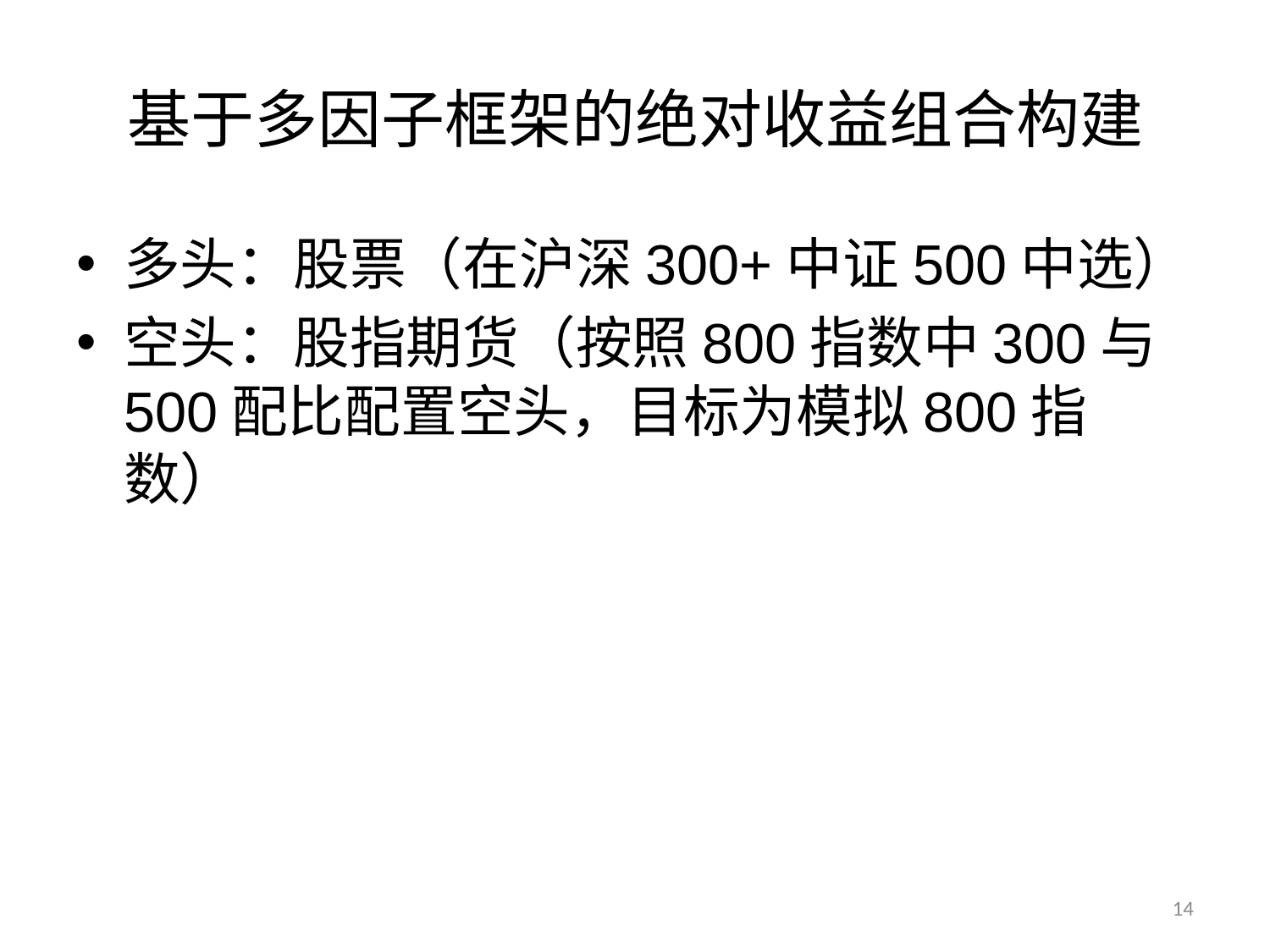

# 基于多因子框架的绝对收益组合构建
多头：股票（在沪深300+中证500中选）
空头：股指期货（按照800指数中300与500配比配置空头，目标为模拟800指数）
14